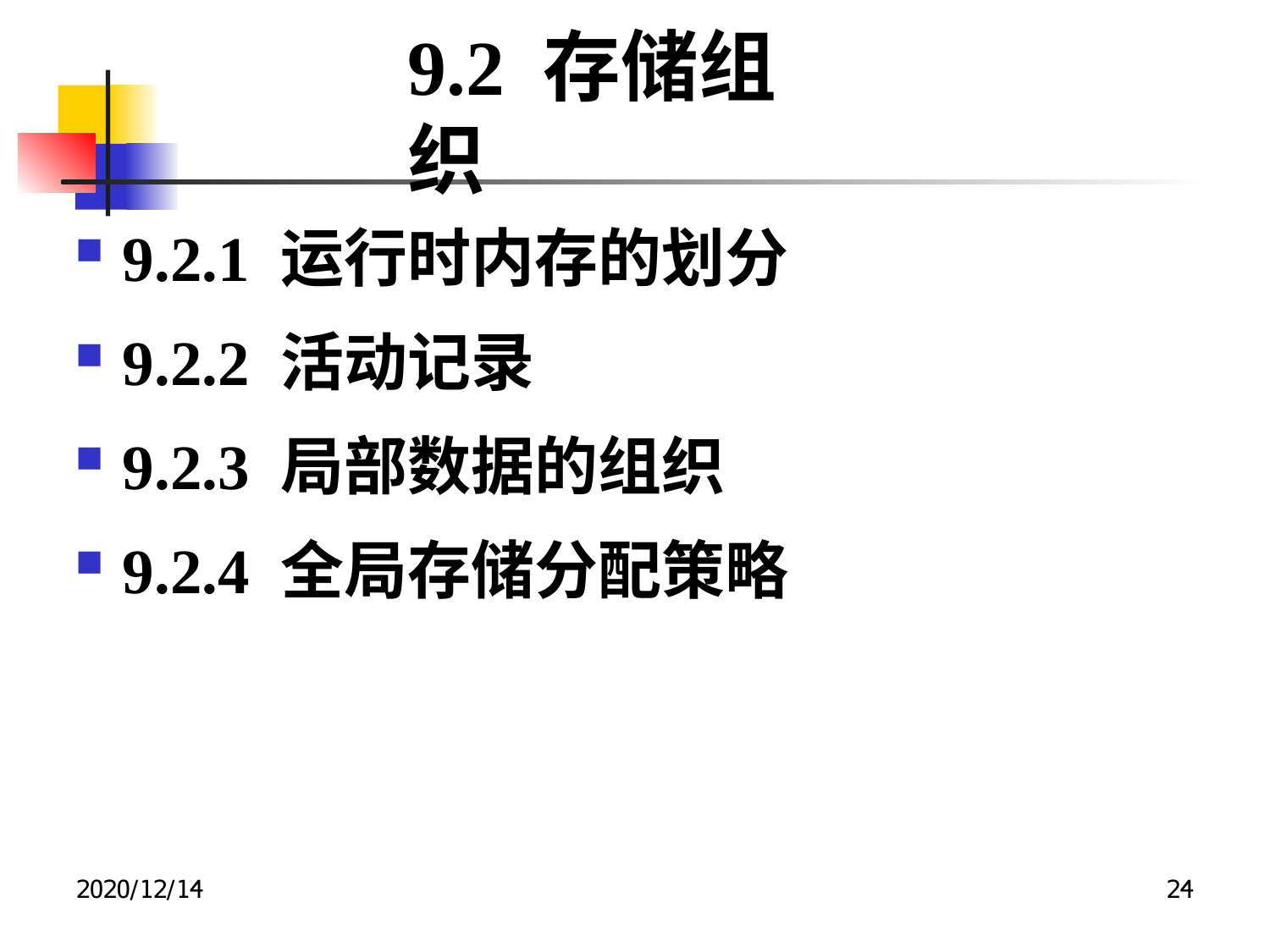

9.2 存储组织
9.2.1 运行时内存的划分
9.2.2 活动记录
9.2.3 局部数据的组织
9.2.4 全局存储分配策略
2020/12/14
24